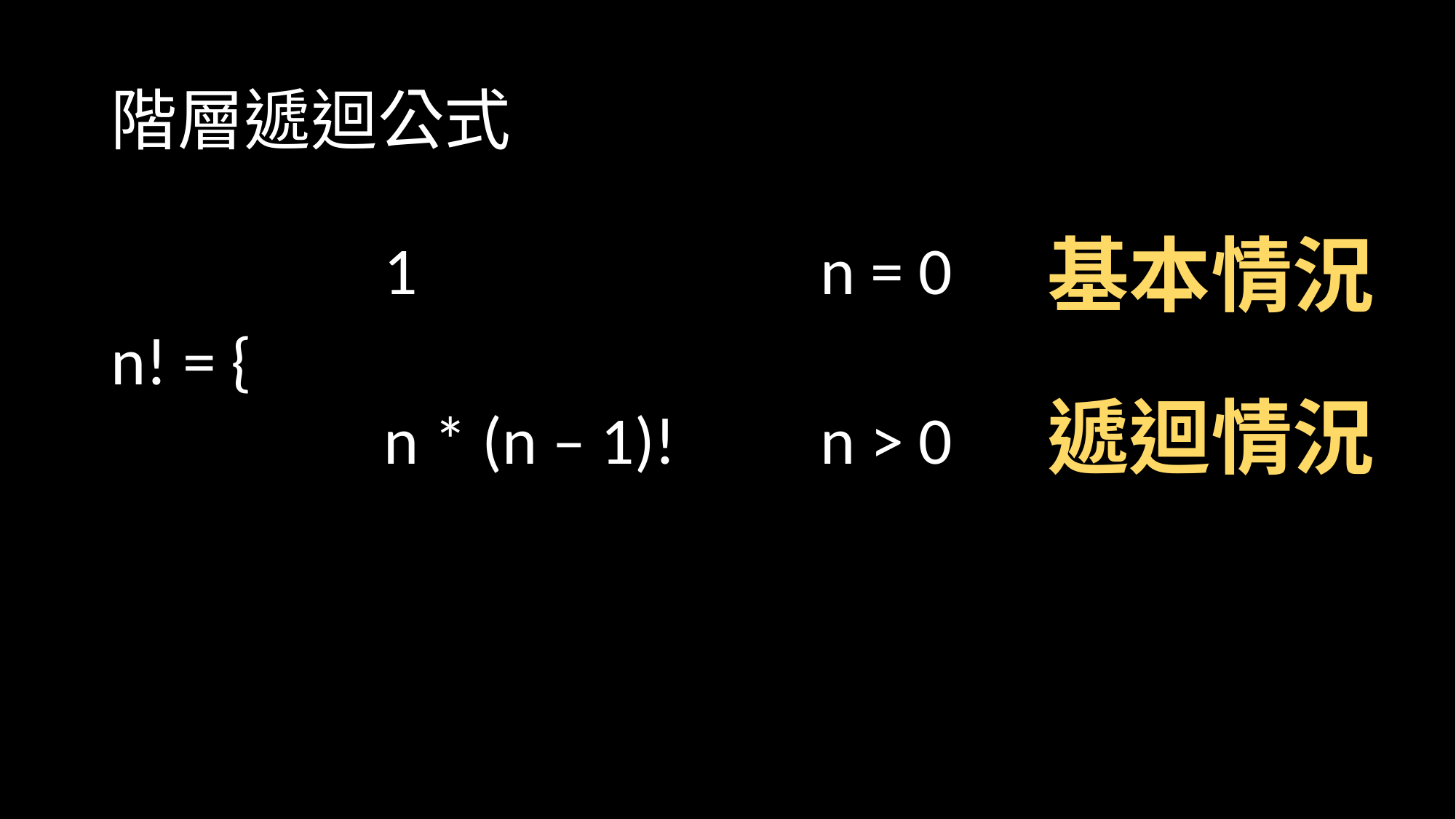

# 階層遞迴公式
	1				n = 0
n! = {
	n * (n – 1)!		n > 0
基本情況
遞迴情況